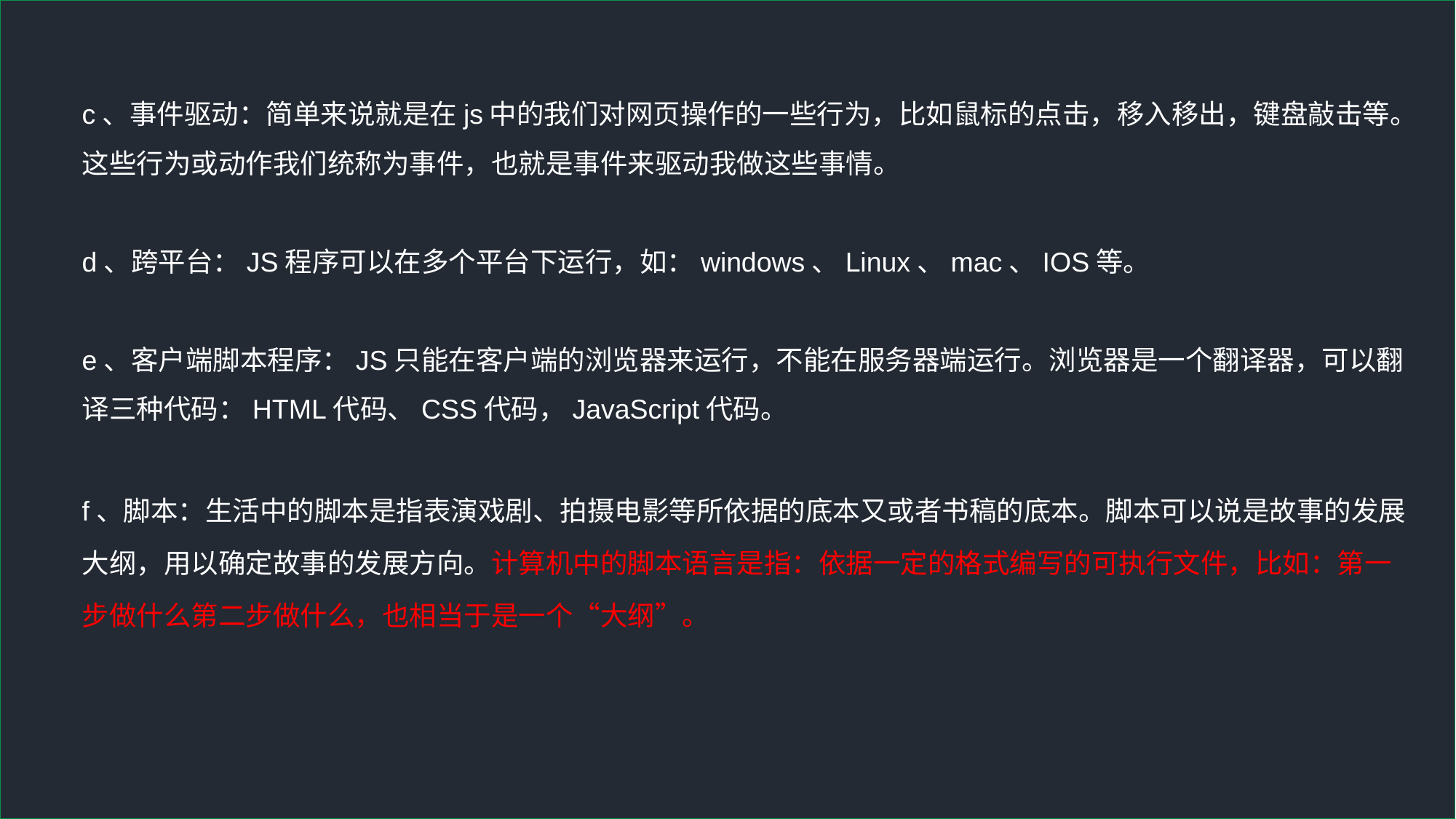

c、事件驱动：简单来说就是在js中的我们对网页操作的一些行为，比如鼠标的点击，移入移出，键盘敲击等。这些行为或动作我们统称为事件，也就是事件来驱动我做这些事情。

d、跨平台：JS程序可以在多个平台下运行，如：windows、Linux、mac、IOS等。

e、客户端脚本程序：JS只能在客户端的浏览器来运行，不能在服务器端运行。浏览器是一个翻译器，可以翻译三种代码：HTML代码、CSS代码，JavaScript代码。

f、脚本：生活中的脚本是指表演戏剧、拍摄电影等所依据的底本又或者书稿的底本。脚本可以说是故事的发展大纲，用以确定故事的发展方向。计算机中的脚本语言是指：依据一定的格式编写的可执行文件，比如：第一步做什么第二步做什么，也相当于是一个“大纲”。